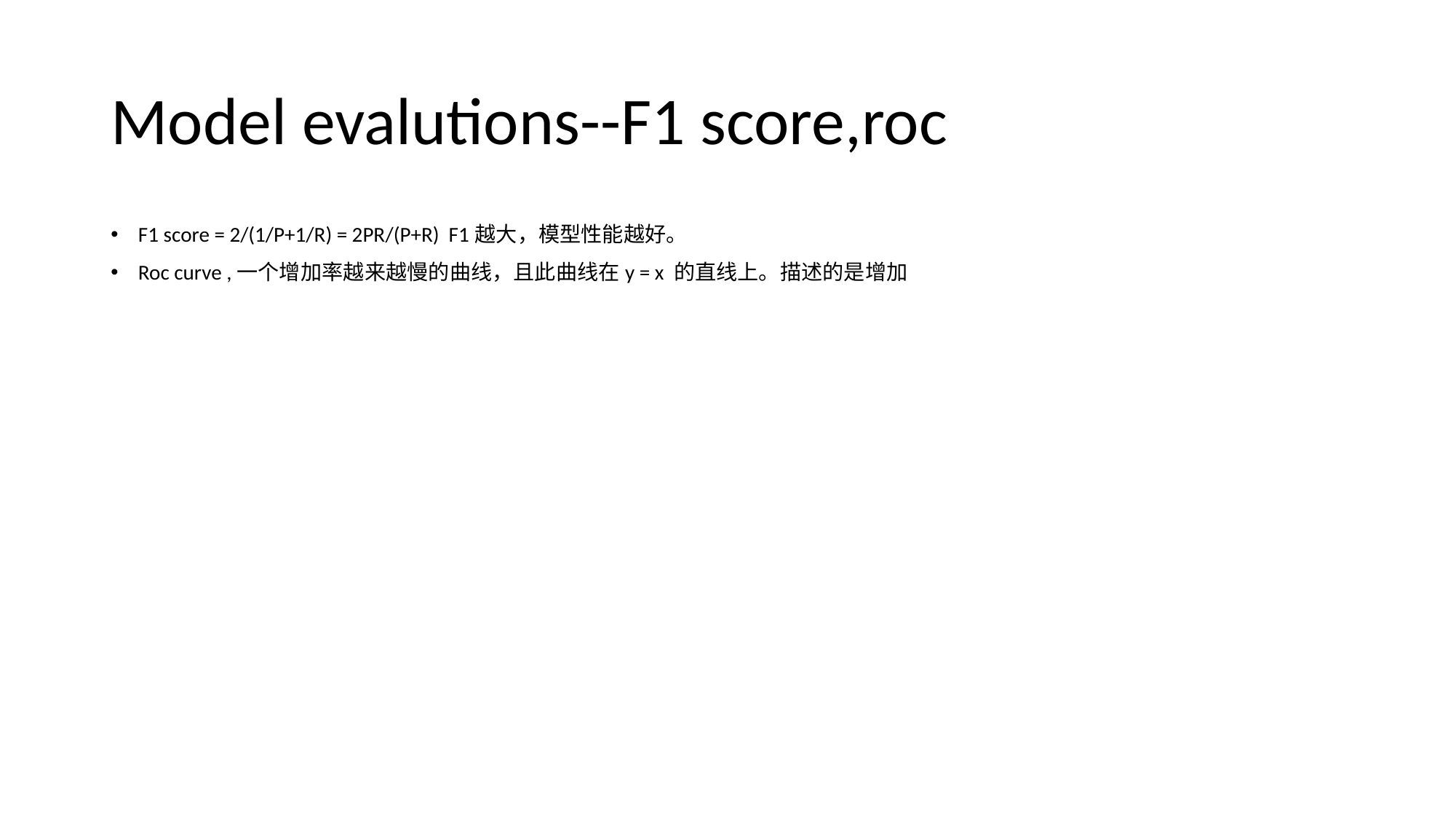

# Model evalutions--F1 score,roc
F1 score = 2/(1/P+1/R) = 2PR/(P+R)  F1越大，模型性能越好。
Roc curve ,一个增加率越来越慢的曲线，且此曲线在y = x 的直线上。描述的是增加